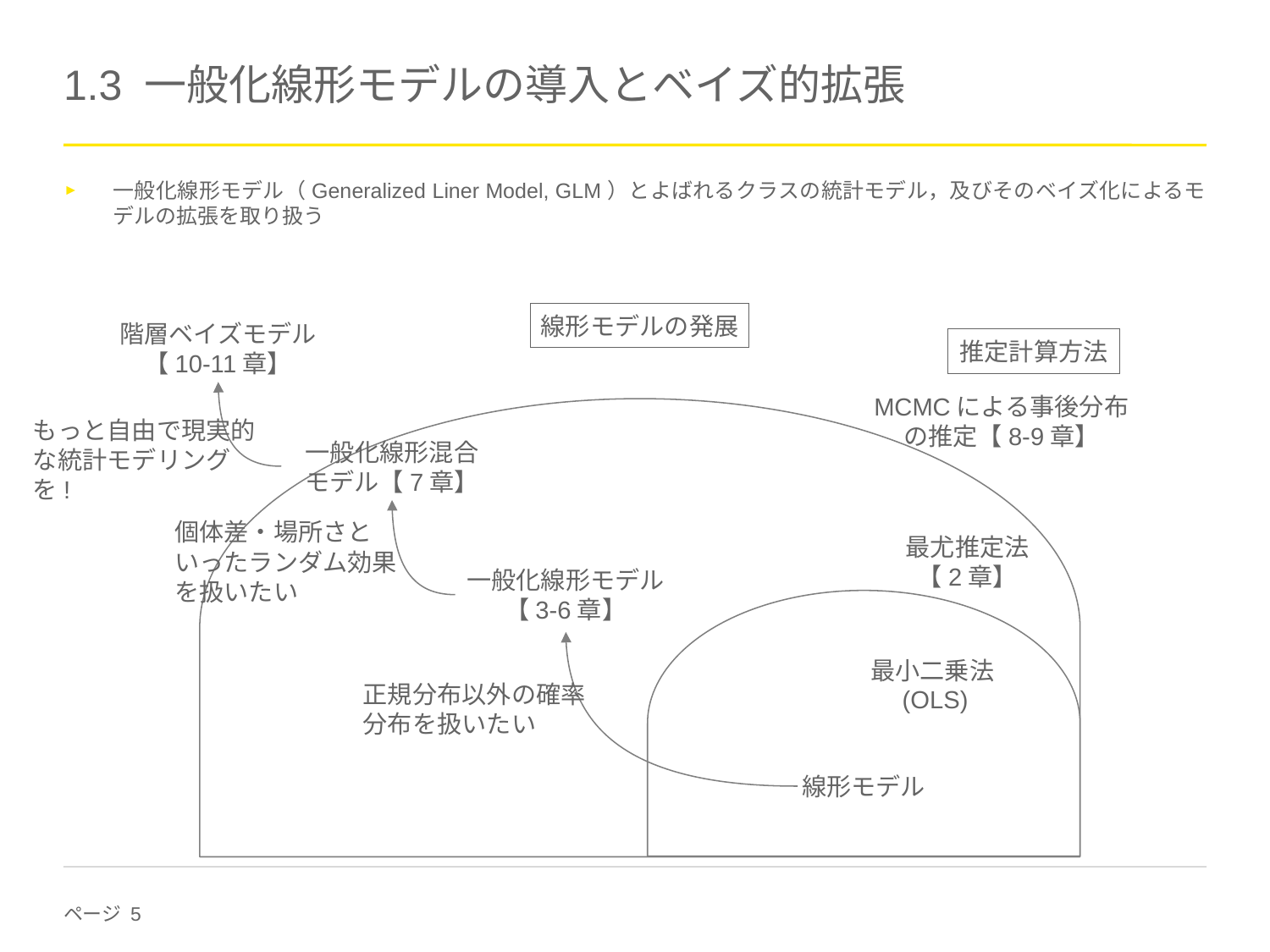

# 1.3 一般化線形モデルの導入とベイズ的拡張
一般化線形モデル（Generalized Liner Model, GLM）とよばれるクラスの統計モデル，及びそのベイズ化によるモデルの拡張を取り扱う

線形モデルの発展
階層ベイズモデル
【10-11章】
推定計算方法
MCMCによる事後分布
の推定【8-9章】
もっと自由で現実的な統計モデリングを!
一般化線形混合
モデル【7章】

個体差・場所さといったランダム効果を扱いたい
最尤推定法
【2章】
一般化線形モデル
【3-6章】
最小二乗法(OLS)
正規分布以外の確率分布を扱いたい
線形モデル